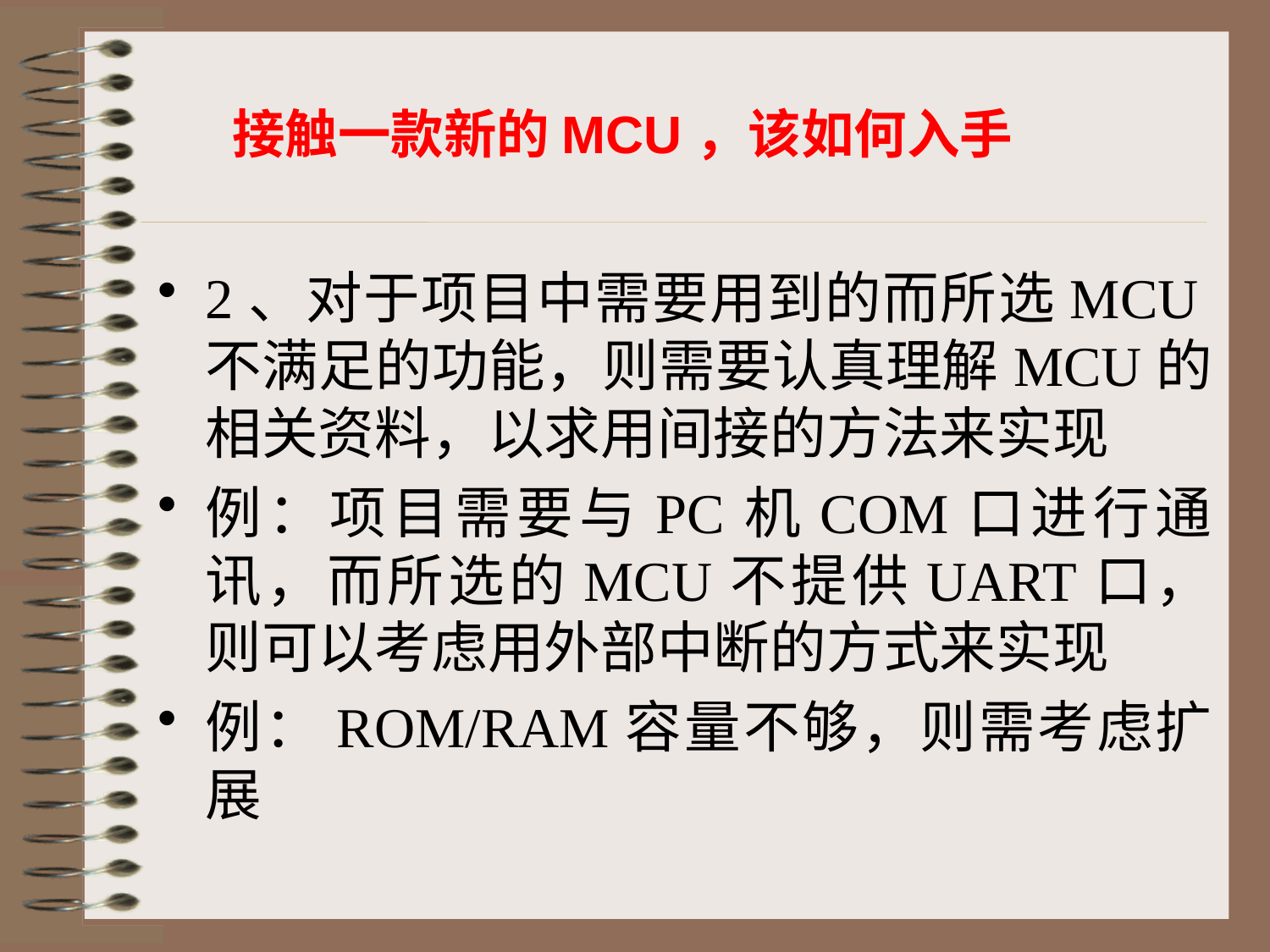

# 接触一款新的MCU，该如何入手
2、对于项目中需要用到的而所选MCU不满足的功能，则需要认真理解MCU的相关资料，以求用间接的方法来实现
例：项目需要与PC机COM口进行通讯，而所选的MCU不提供UART口，则可以考虑用外部中断的方式来实现
例：ROM/RAM容量不够，则需考虑扩展